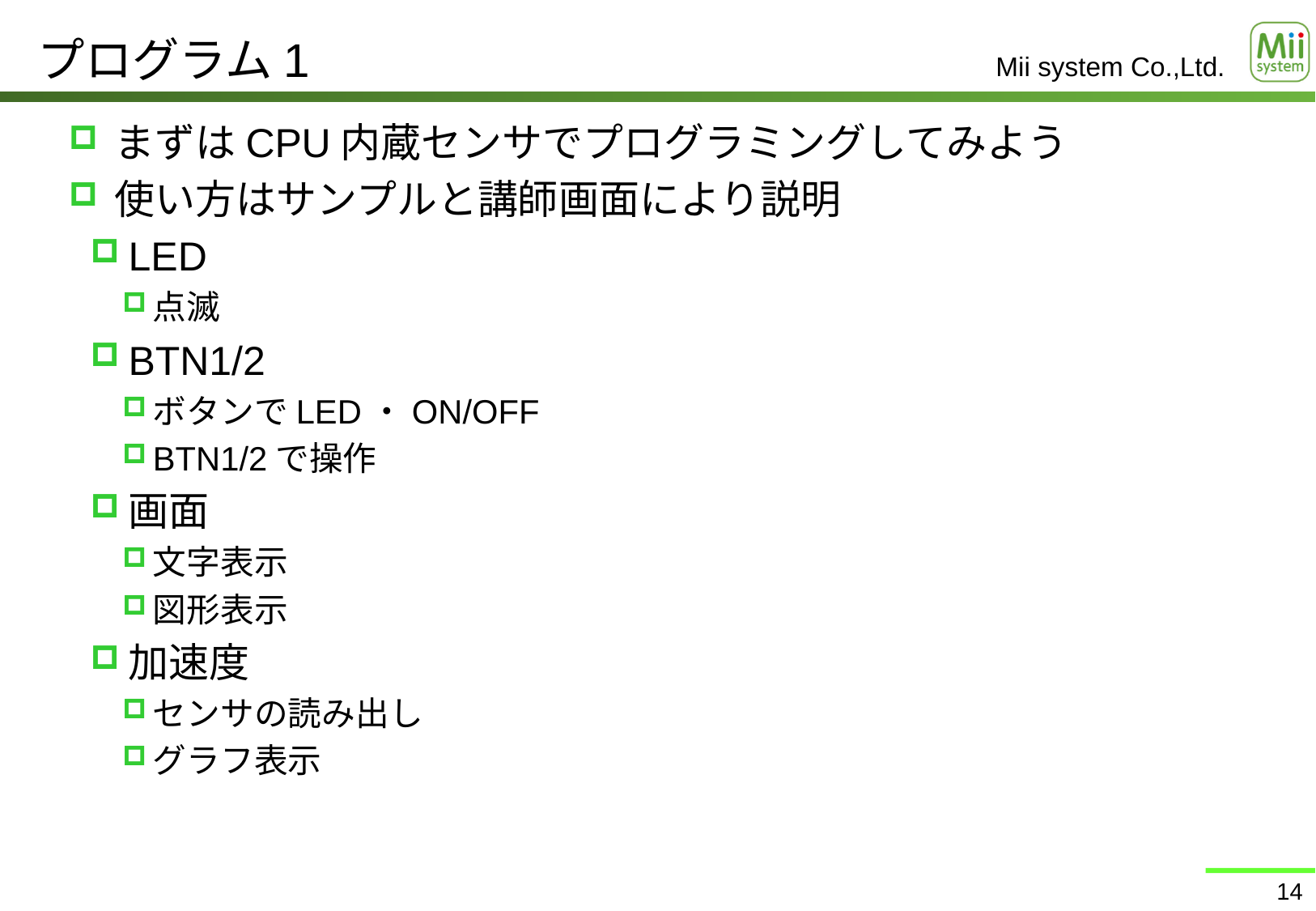

# プログラム1
まずはCPU内蔵センサでプログラミングしてみよう
使い方はサンプルと講師画面により説明
LED
点滅
BTN1/2
ボタンでLED・ON/OFF
BTN1/2で操作
画面
文字表示
図形表示
加速度
センサの読み出し
グラフ表示

14